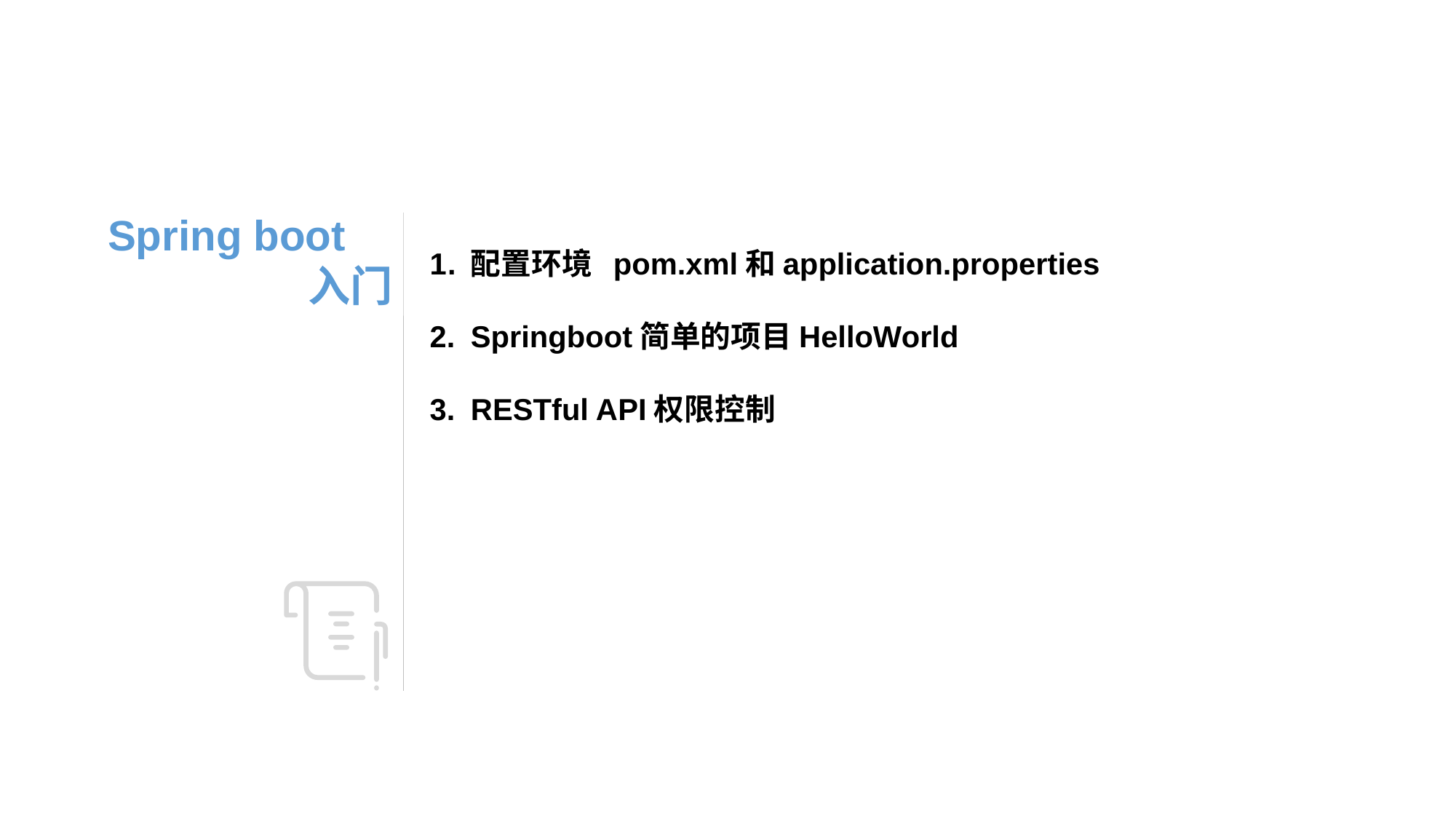

Spring boot
   入门
配置环境  pom.xml和application.properties
Springboot简单的项目HelloWorld
RESTful API权限控制